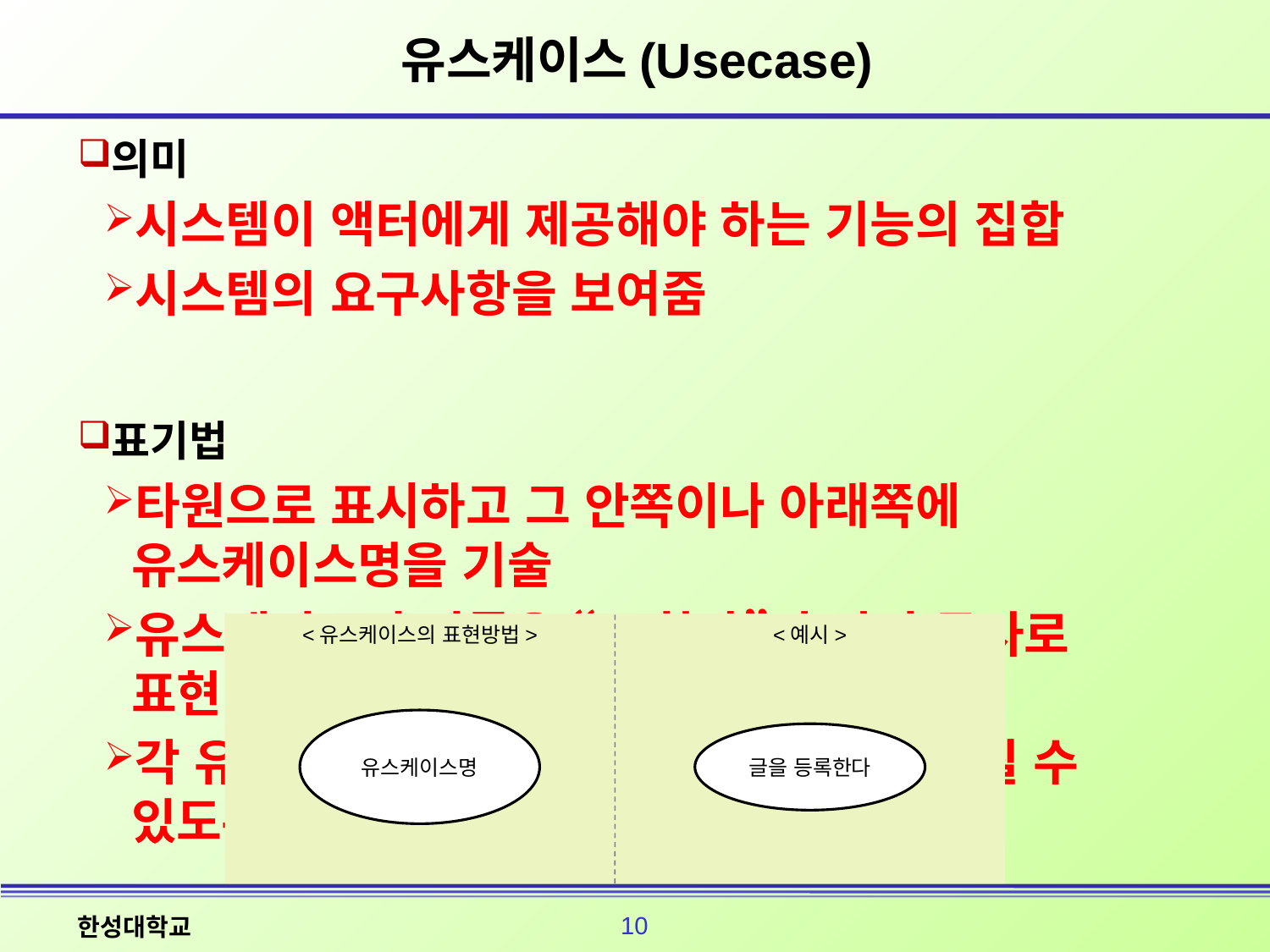

# 유스케이스(Usecase)
의미
시스템이 액터에게 제공해야 하는 기능의 집합
시스템의 요구사항을 보여줌

표기법
타원으로 표시하고 그 안쪽이나 아래쪽에 유스케이스명을 기술
유스케이스의 이름은 “~한다”와 같이 동사로 표현
각 유스케이스가 개발될 기능 하나와 연결될 수 있도록 함
<유스케이스의 표현방법>
<예시>

유스케이스명
글을 등록한다